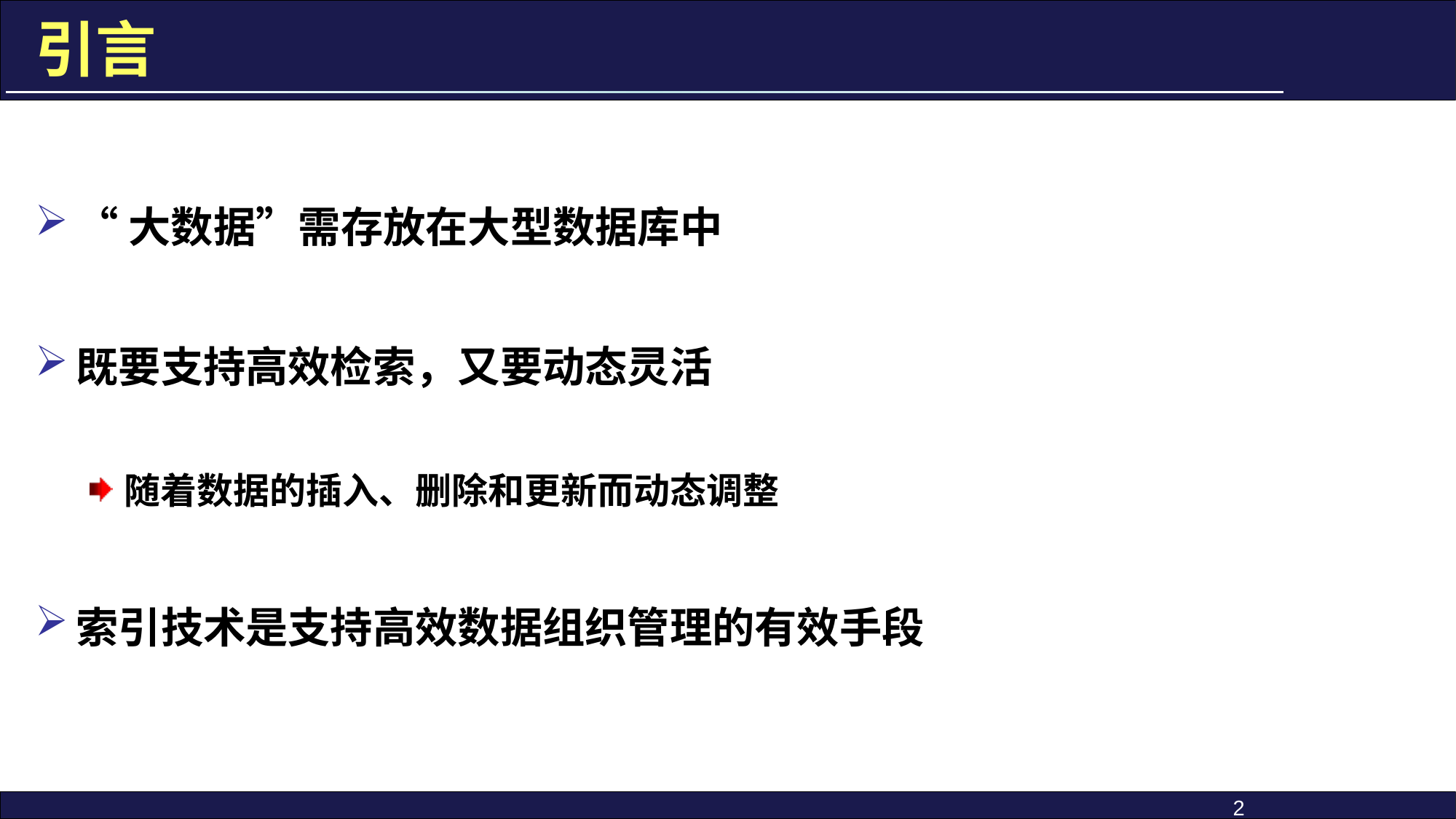

# 引言
“大数据”需存放在大型数据库中
既要支持高效检索，又要动态灵活
随着数据的插入、删除和更新而动态调整
索引技术是支持高效数据组织管理的有效手段
2